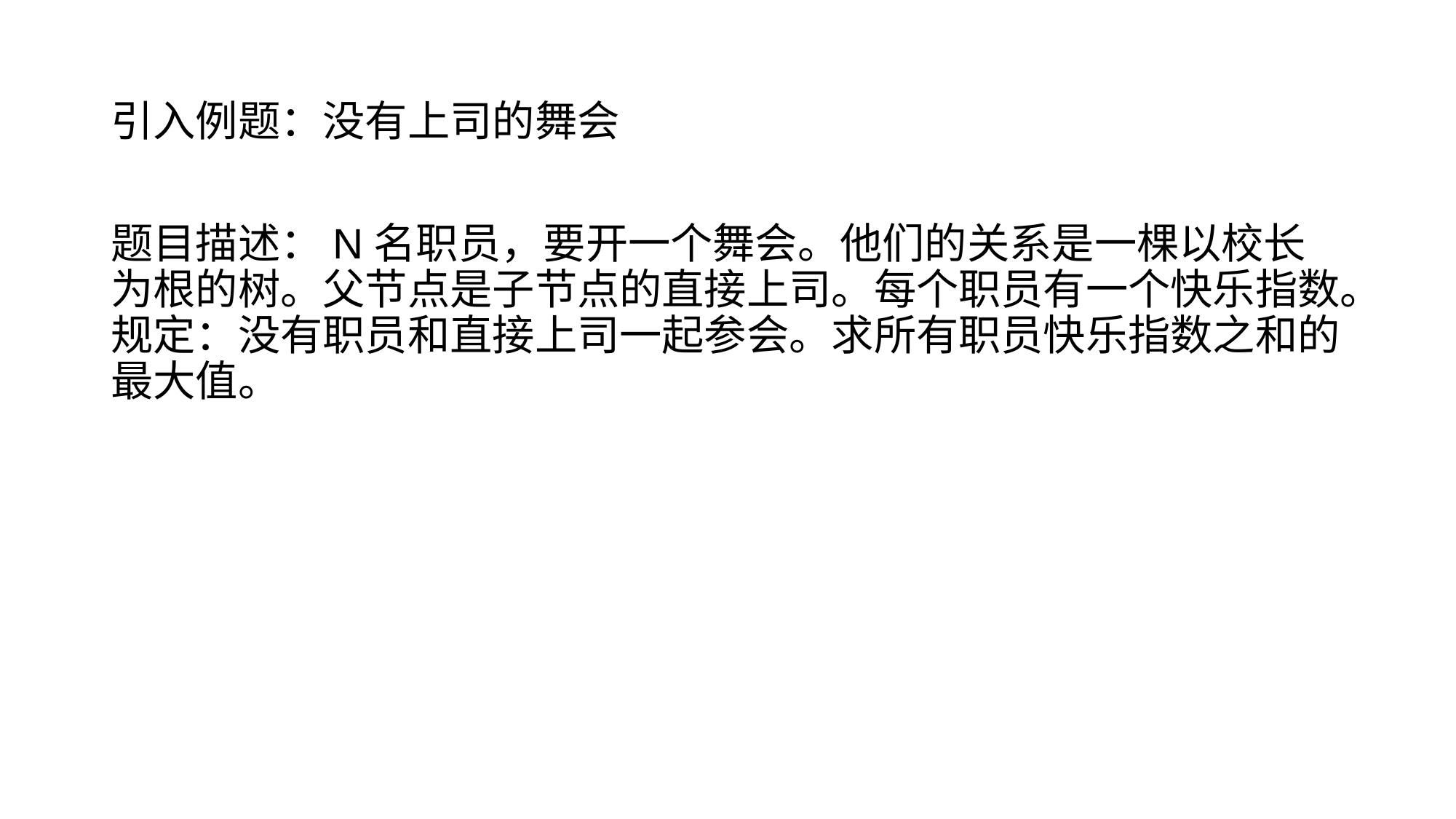

引入例题：没有上司的舞会

题目描述：N名职员，要开一个舞会。他们的关系是一棵以校长为根的树。父节点是子节点的直接上司。每个职员有一个快乐指数。规定：没有职员和直接上司一起参会。求所有职员快乐指数之和的最大值。